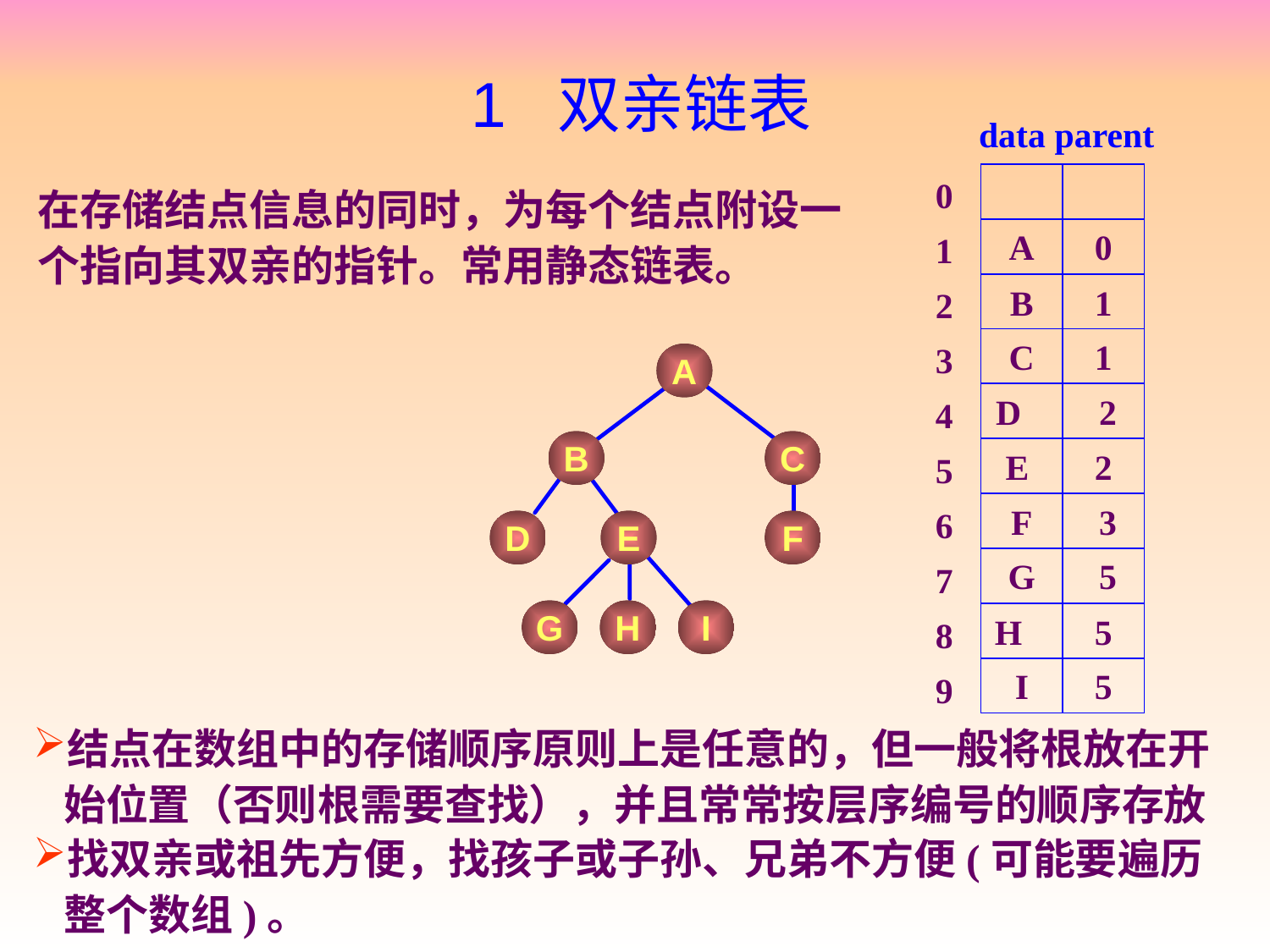

# 1  双亲链表
data parent
0
1
2
3
4
5
6
7
8
9

A
0
B
1
C
1
D
 2
E
2
F
 3
G
 5
H
5
I
5
在存储结点信息的同时，为每个结点附设一个指向其双亲的指针。常用静态链表。
A

B
C

D
E
F

G
H
I
结点在数组中的存储顺序原则上是任意的，但一般将根放在开始位置（否则根需要查找），并且常常按层序编号的顺序存放
找双亲或祖先方便，找孩子或子孙、兄弟不方便(可能要遍历整个数组)。